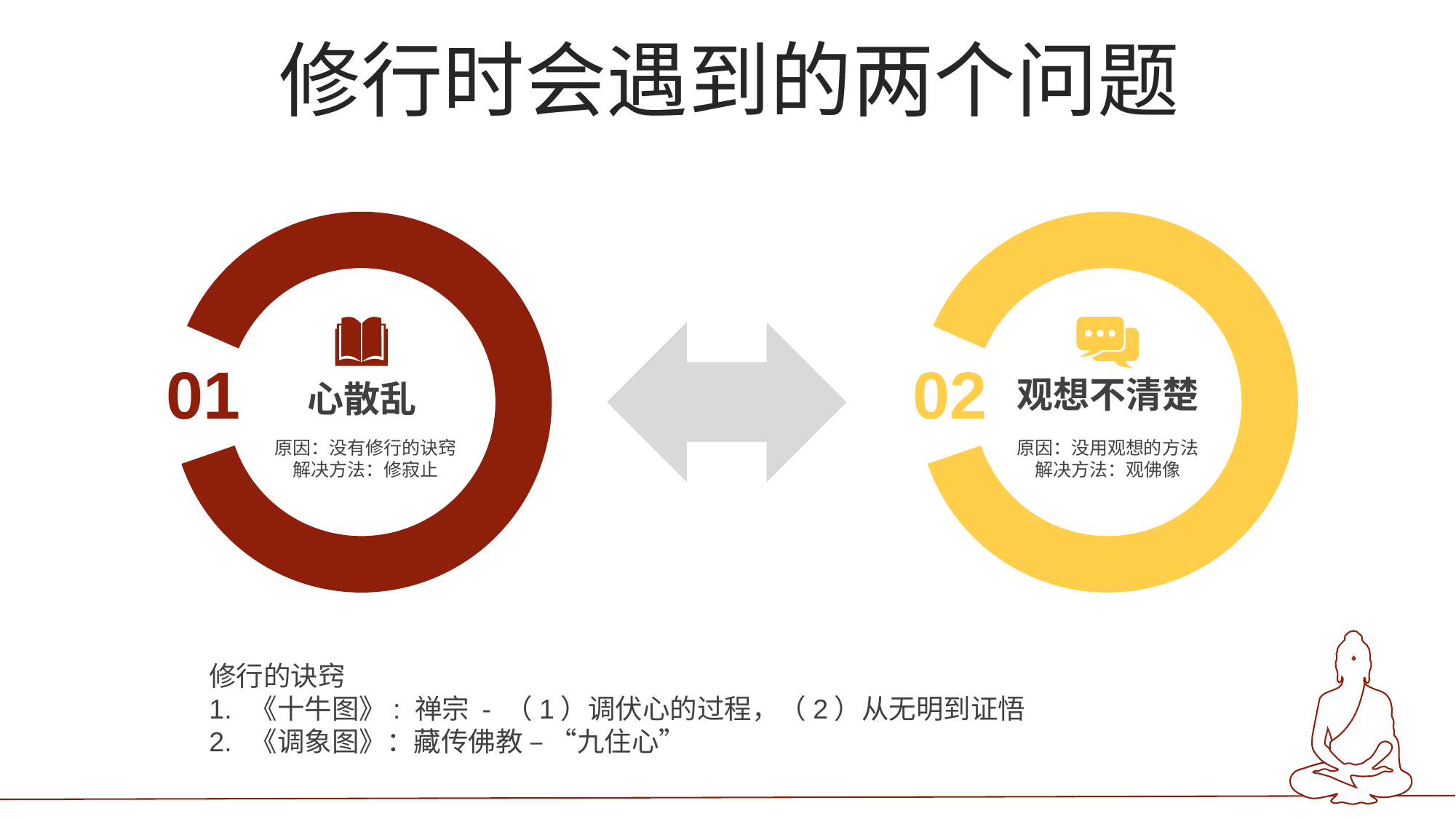

修行时会遇到的两个问题

01

02

观想不清楚
原因：没用观想的方法
解决方法：观佛像
心散乱
原因：没有修行的诀窍
解决方法：修寂止
修行的诀窍
《十牛图》: 禅宗 - （1）调伏心的过程，（2）从无明到证悟
《调象图》：藏传佛教 – “九住心”